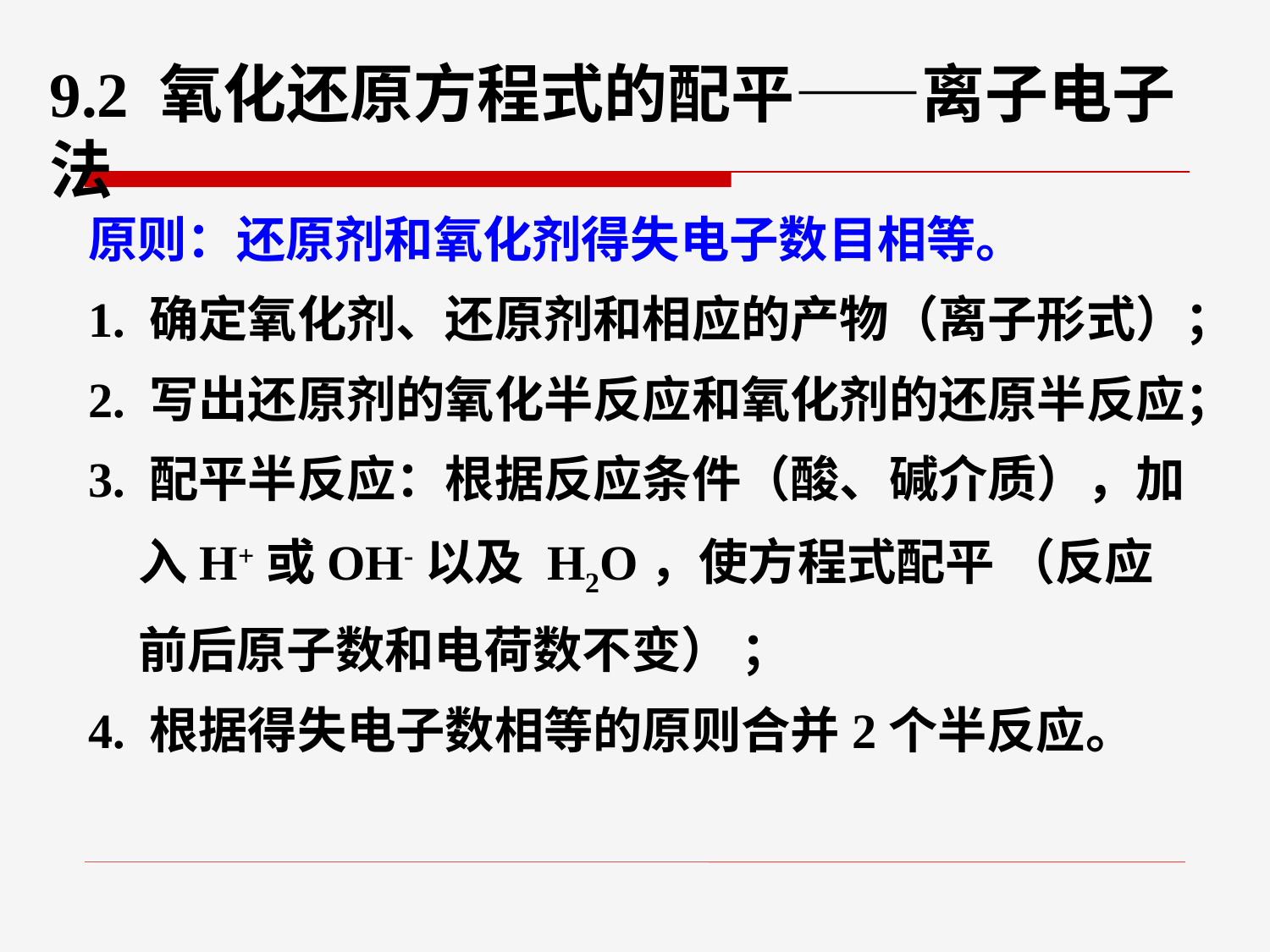

9.2 氧化还原方程式的配平——离子电子法
原则：还原剂和氧化剂得失电子数目相等。
1. 确定氧化剂、还原剂和相应的产物（离子形式）；
2. 写出还原剂的氧化半反应和氧化剂的还原半反应；
3. 配平半反应：根据反应条件（酸、碱介质），加入H+或OH-以及 H2O，使方程式配平 （反应前后原子数和电荷数不变） ；
4. 根据得失电子数相等的原则合并2个半反应。